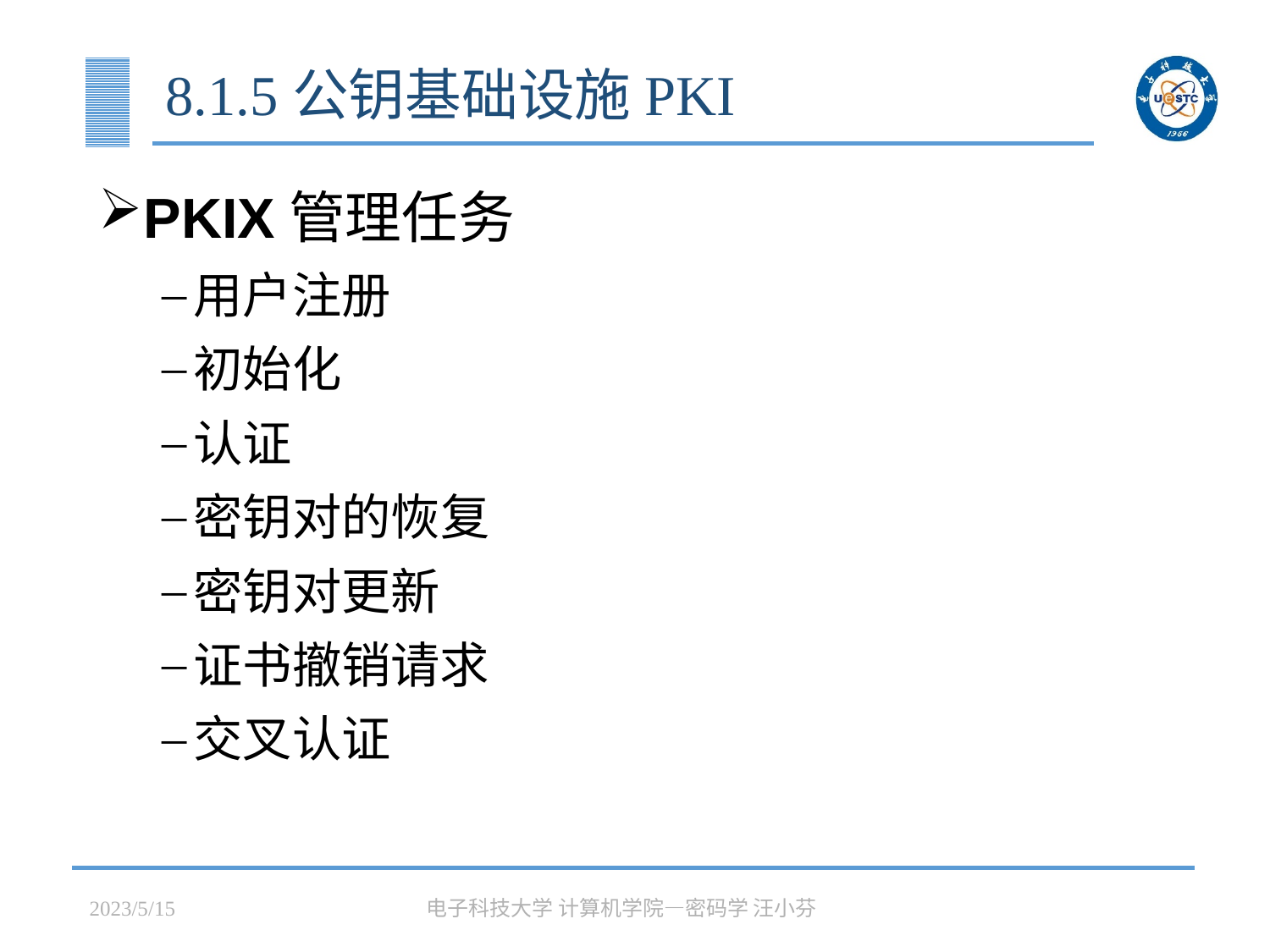

# 8.1.5公钥基础设施PKI
PKIX管理任务
用户注册
初始化
认证
密钥对的恢复
密钥对更新
证书撤销请求
交叉认证

2023/5/15
电子科技大学 计算机学院—密码学 汪小芬